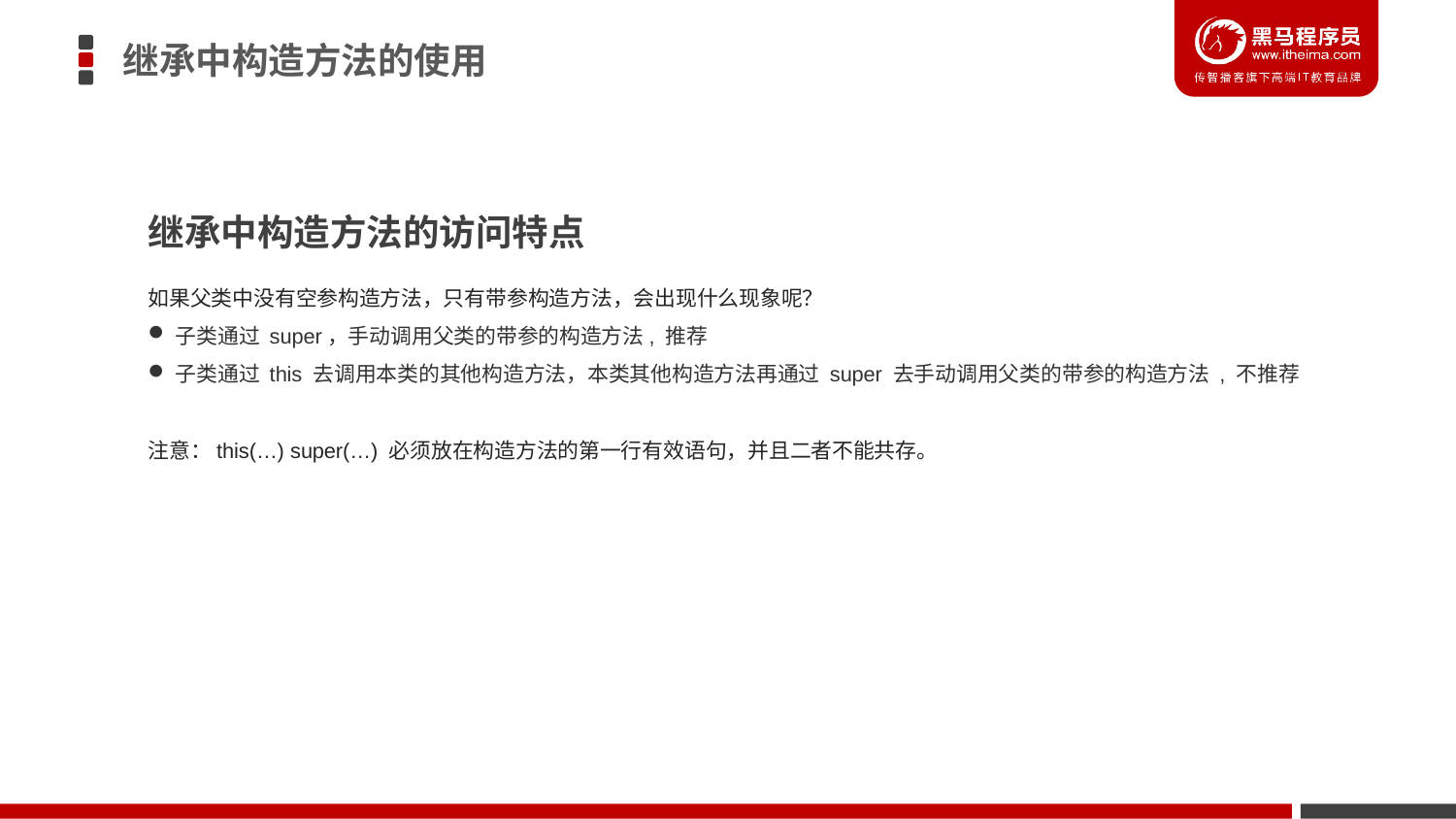

继承中构造方法的使用
继承中构造方法的访问特点
如果父类中没有空参构造方法，只有带参构造方法，会出现什么现象呢？
子类通过 super，手动调用父类的带参的构造方法, 推荐
子类通过 this 去调用本类的其他构造方法，本类其他构造方法再通过 super 去手动调用父类的带参的构造方法 , 不推荐

注意：this(…) super(…) 必须放在构造方法的第一行有效语句，并且二者不能共存。